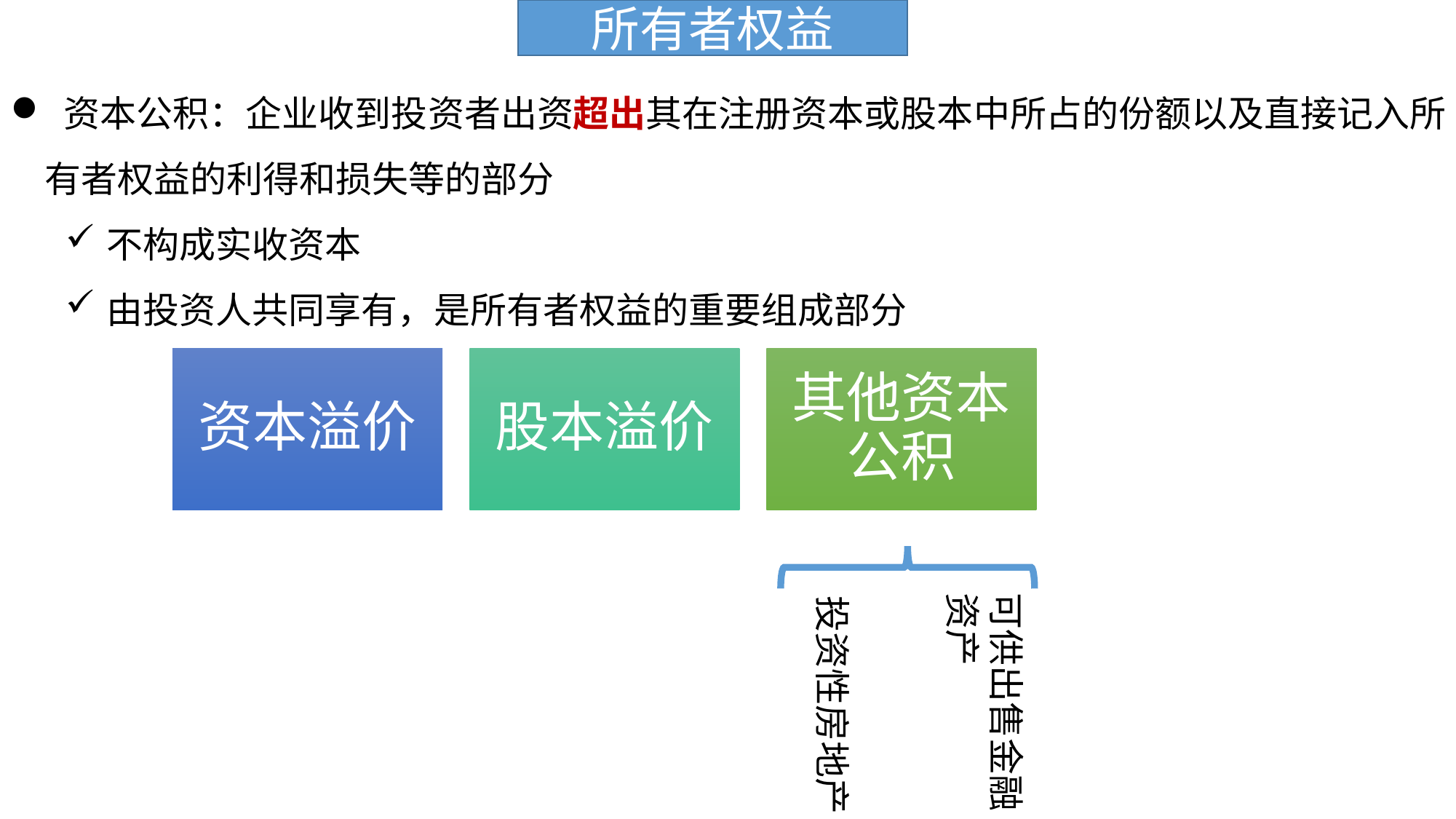

所有者权益
 资本公积：企业收到投资者出资超出其在注册资本或股本中所占的份额以及直接记入所有者权益的利得和损失等的部分
不构成实收资本
由投资人共同享有，是所有者权益的重要组成部分

资本溢价
股本溢价
其他资本公积

可供出售金融资产
投资性房地产